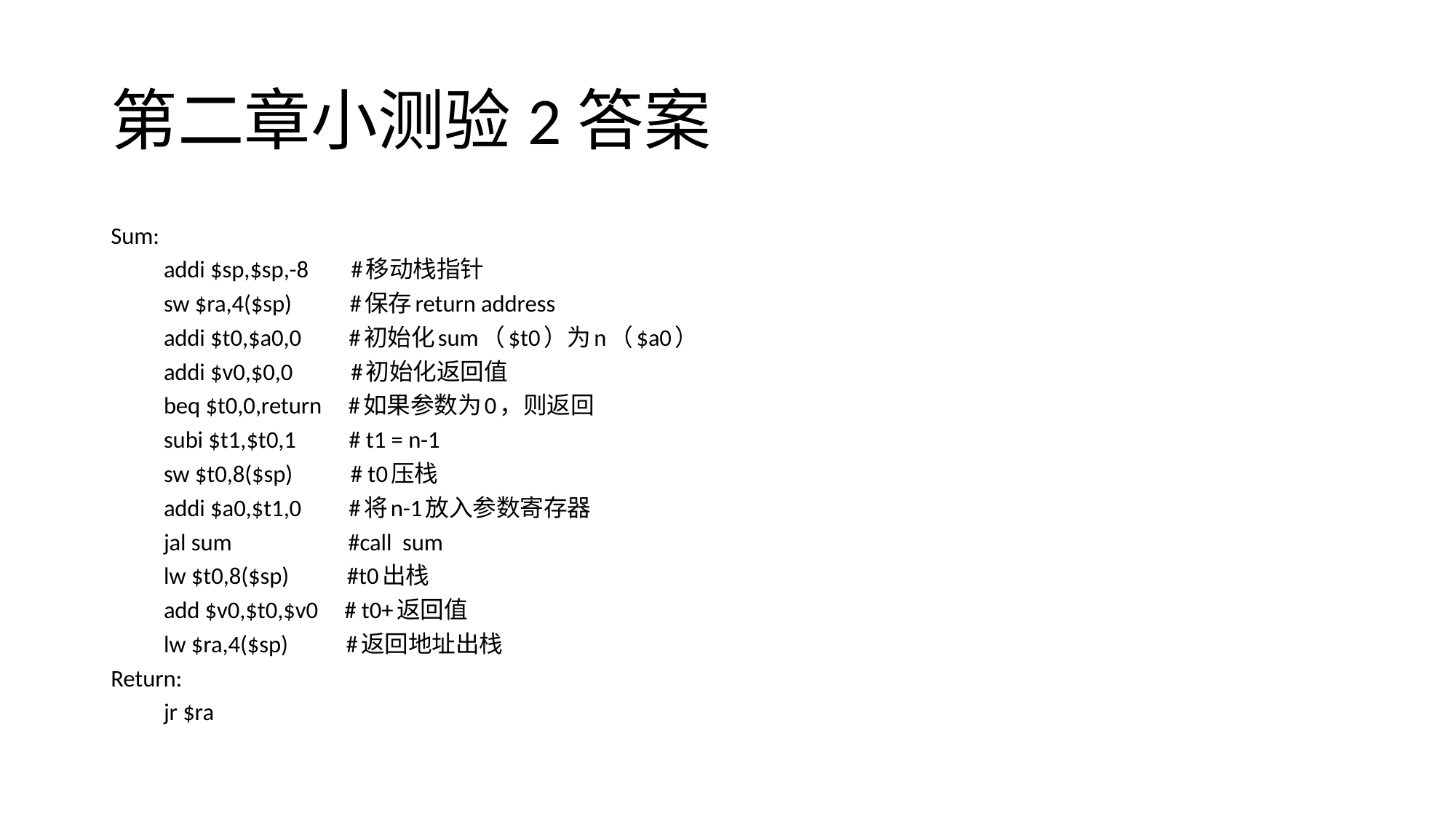

# 第二章小测验2答案
Sum:
          addi $sp,$sp,-8        #移动栈指针
          sw $ra,4($sp)           #保存return address
          addi $t0,$a0,0         #初始化sum（$t0）为n（$a0）
          addi $v0,$0,0           #初始化返回值
          beq $t0,0,return     #如果参数为0，则返回
          subi $t1,$t0,1          # t1 = n-1
          sw $t0,8($sp)           # t0压栈
          addi $a0,$t1,0         #将n-1放入参数寄存器
          jal sum                      #call  sum
          lw $t0,8($sp)           #t0出栈
          add $v0,$t0,$v0     # t0+返回值
          lw $ra,4($sp)           #返回地址出栈
Return:
          jr $ra